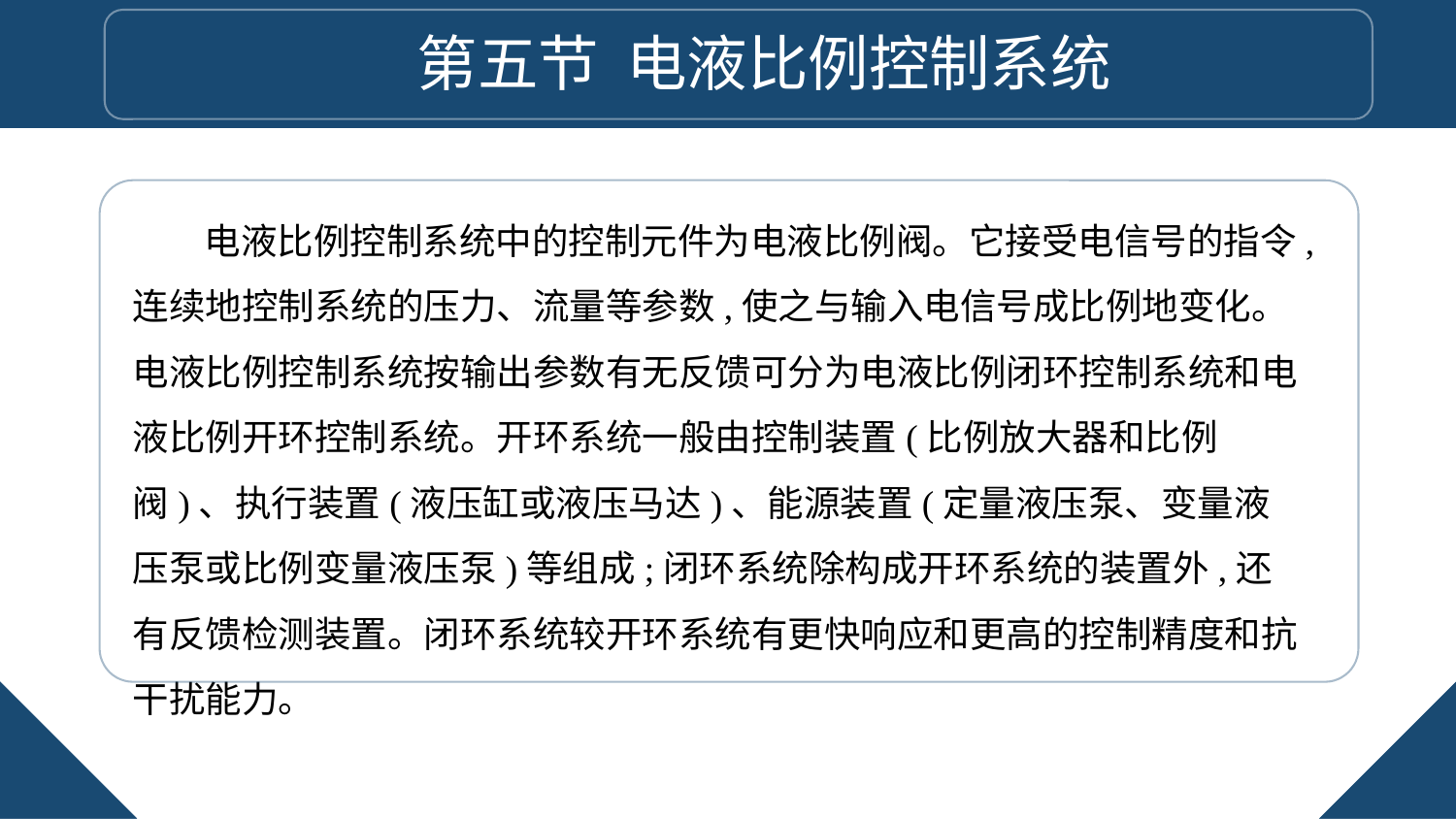

第五节  电液比例控制系统

电液比例控制系统中的控制元件为电液比例阀。它接受电信号的指令,连续地控制系统的压力、流量等参数,使之与输入电信号成比例地变化。电液比例控制系统按输出参数有无反馈可分为电液比例闭环控制系统和电液比例开环控制系统。开环系统一般由控制装置(比例放大器和比例阀)、执行装置(液压缸或液压马达)、能源装置(定量液压泵、变量液压泵或比例变量液压泵)等组成;闭环系统除构成开环系统的装置外,还有反馈检测装置。闭环系统较开环系统有更快响应和更高的控制精度和抗干扰能力。